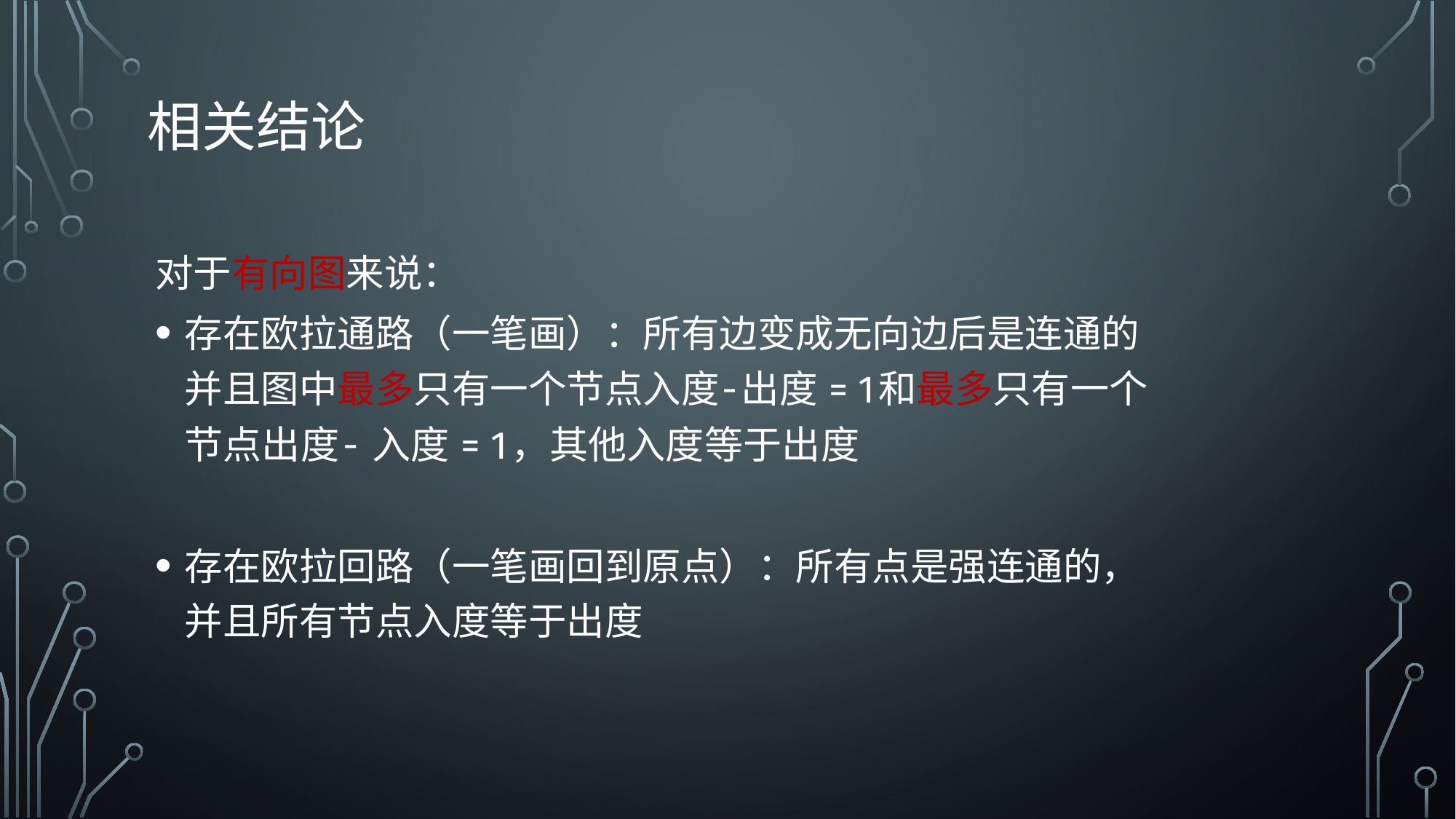

# 相关结论

对于有向图来说：
存在欧拉通路（一笔画）：所有边变成无向边后是连通的并且图中最多只有一个节点入度-出度 = 1和最多只有一个节点出度- 入度 = 1，其他入度等于出度

存在欧拉回路（一笔画回到原点）：所有点是强连通的，并且所有节点入度等于出度